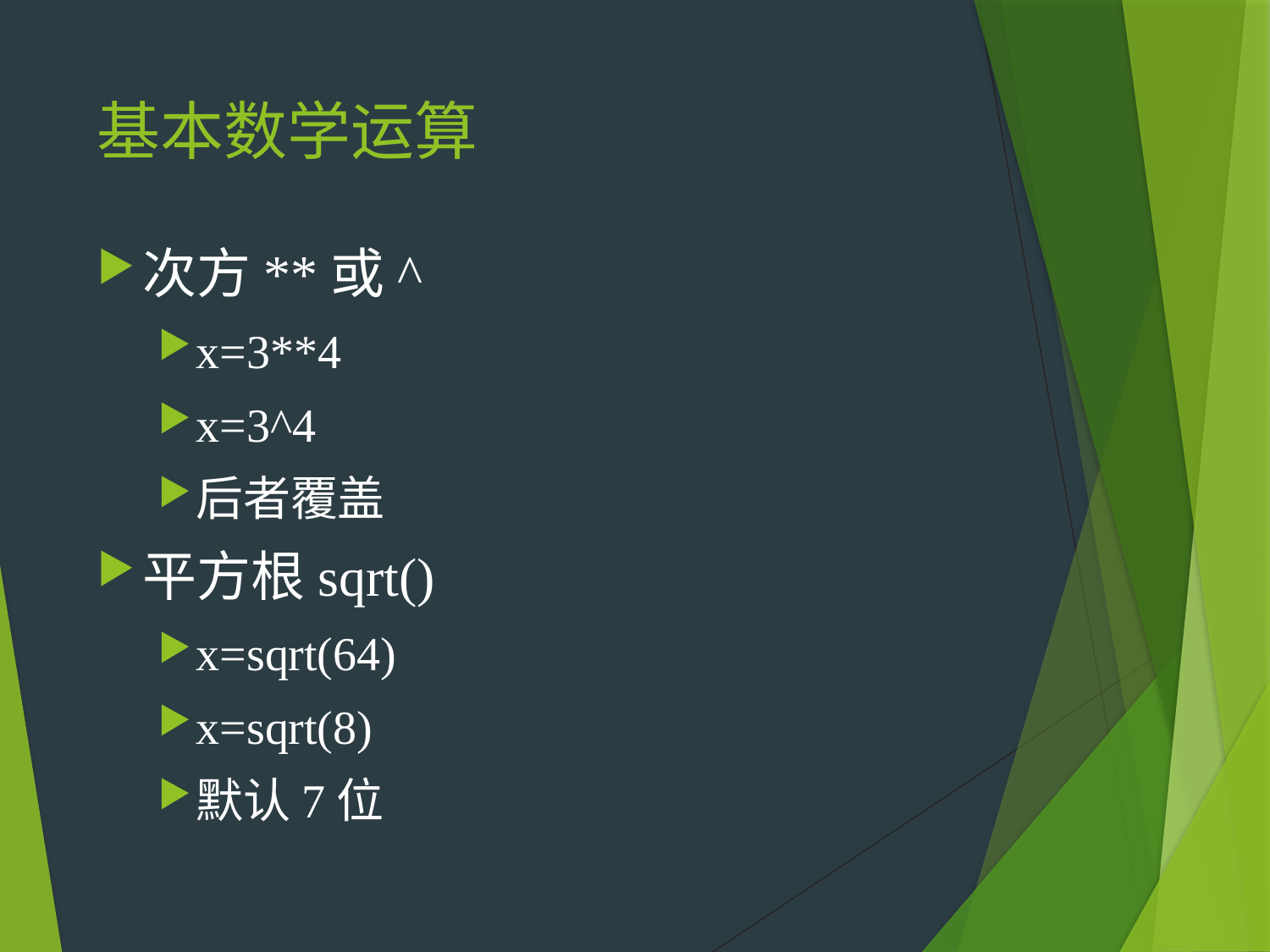

# 基本数学运算
次方**或^
x=3**4
x=3^4
后者覆盖
平方根sqrt()
x=sqrt(64)
x=sqrt(8)
默认7位